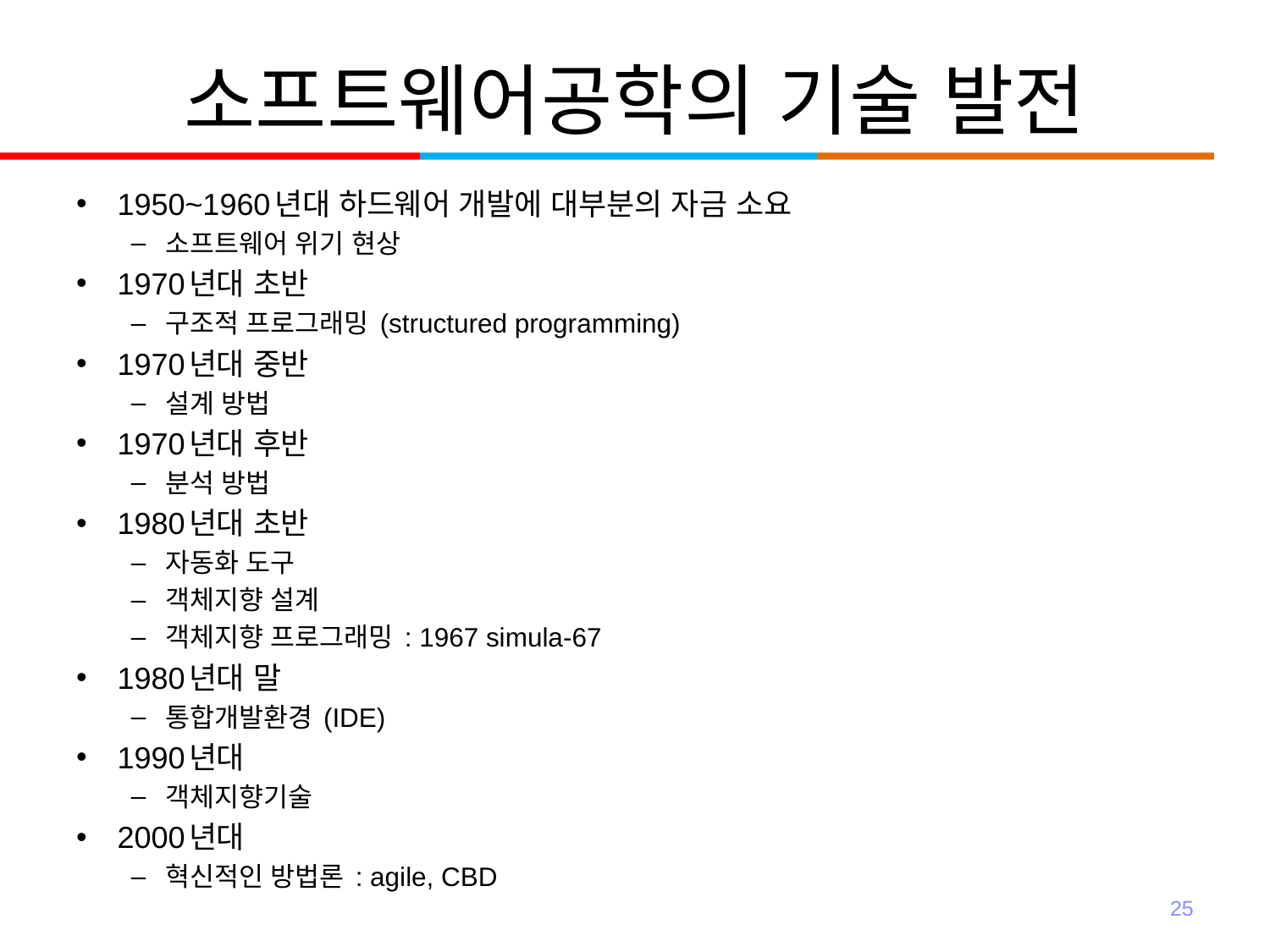

# 소프트웨어공학의 기술 발전
1950~1960년대 하드웨어 개발에 대부분의 자금 소요
소프트웨어 위기 현상
1970년대 초반
구조적 프로그래밍 (structured programming)
1970년대 중반
설계 방법
1970년대 후반
분석 방법
1980년대 초반
자동화 도구
객체지향 설계
객체지향 프로그래밍 : 1967 simula-67
1980년대 말
통합개발환경 (IDE)
1990년대
객체지향기술
2000년대
혁신적인 방법론 : agile, CBD

25